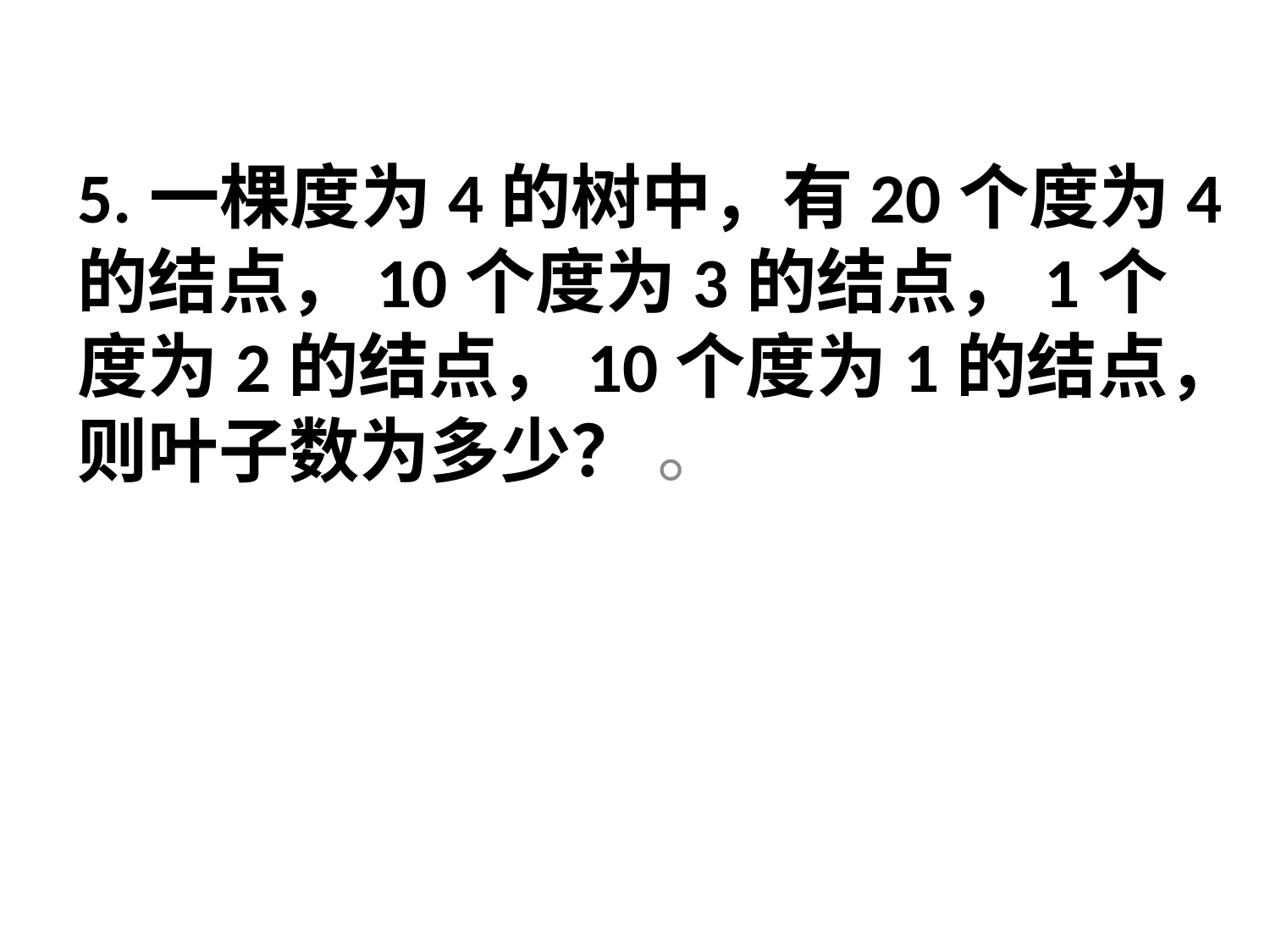

5.一棵度为4的树中，有20个度为4的结点，10个度为3的结点，1个度为2的结点，10个度为1的结点，则叶子数为多少？ 。